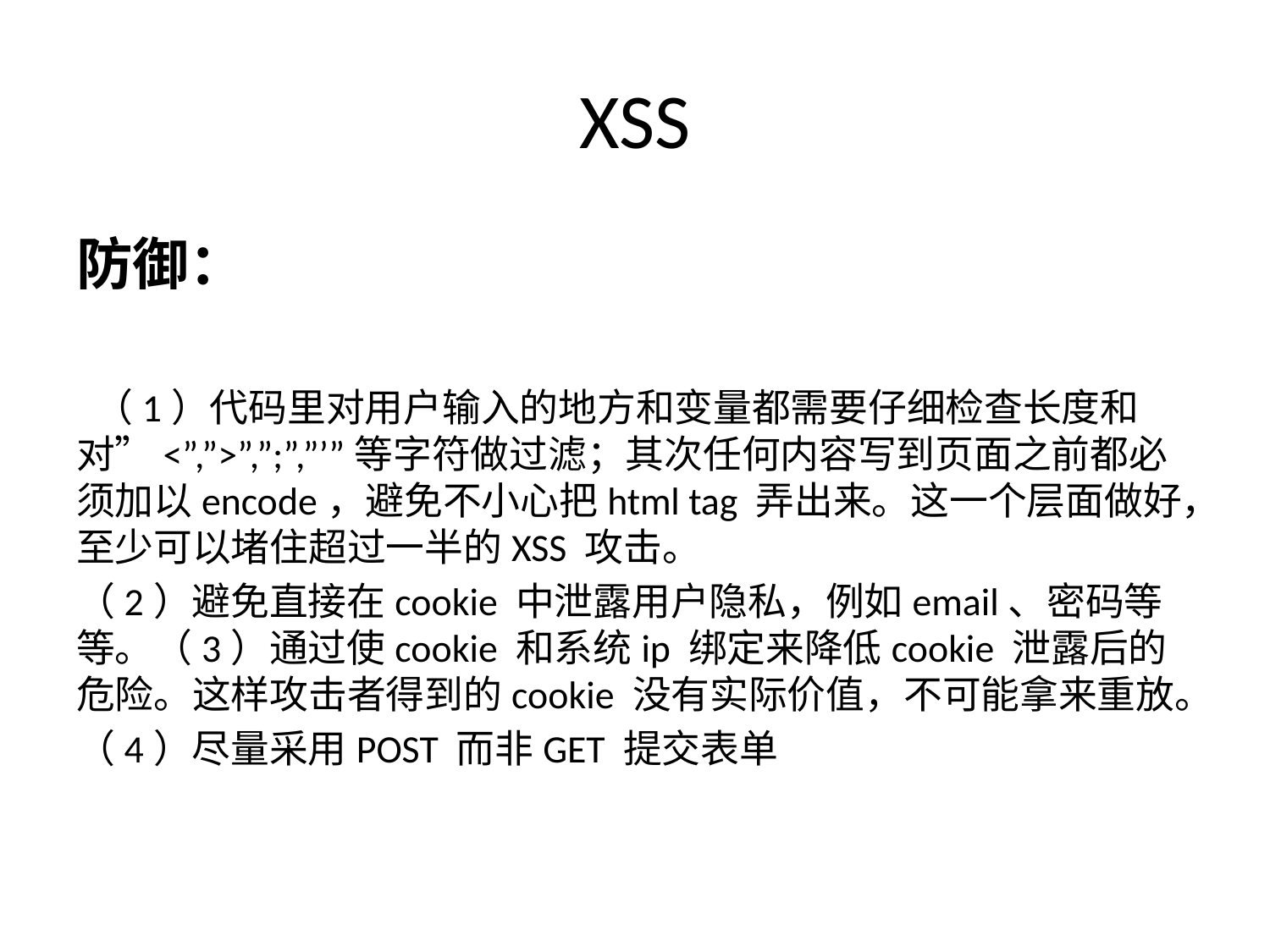

# XSS
防御：

 （1）代码里对用户输入的地方和变量都需要仔细检查长度和对”<”,”>”,”;”,”’”等字符做过滤；其次任何内容写到页面之前都必须加以encode，避免不小心把html tag 弄出来。这一个层面做好，至少可以堵住超过一半的XSS 攻击。
（2）避免直接在cookie 中泄露用户隐私，例如email、密码等等。（3）通过使cookie 和系统ip 绑定来降低cookie 泄露后的危险。这样攻击者得到的cookie 没有实际价值，不可能拿来重放。
（4）尽量采用POST 而非GET 提交表单